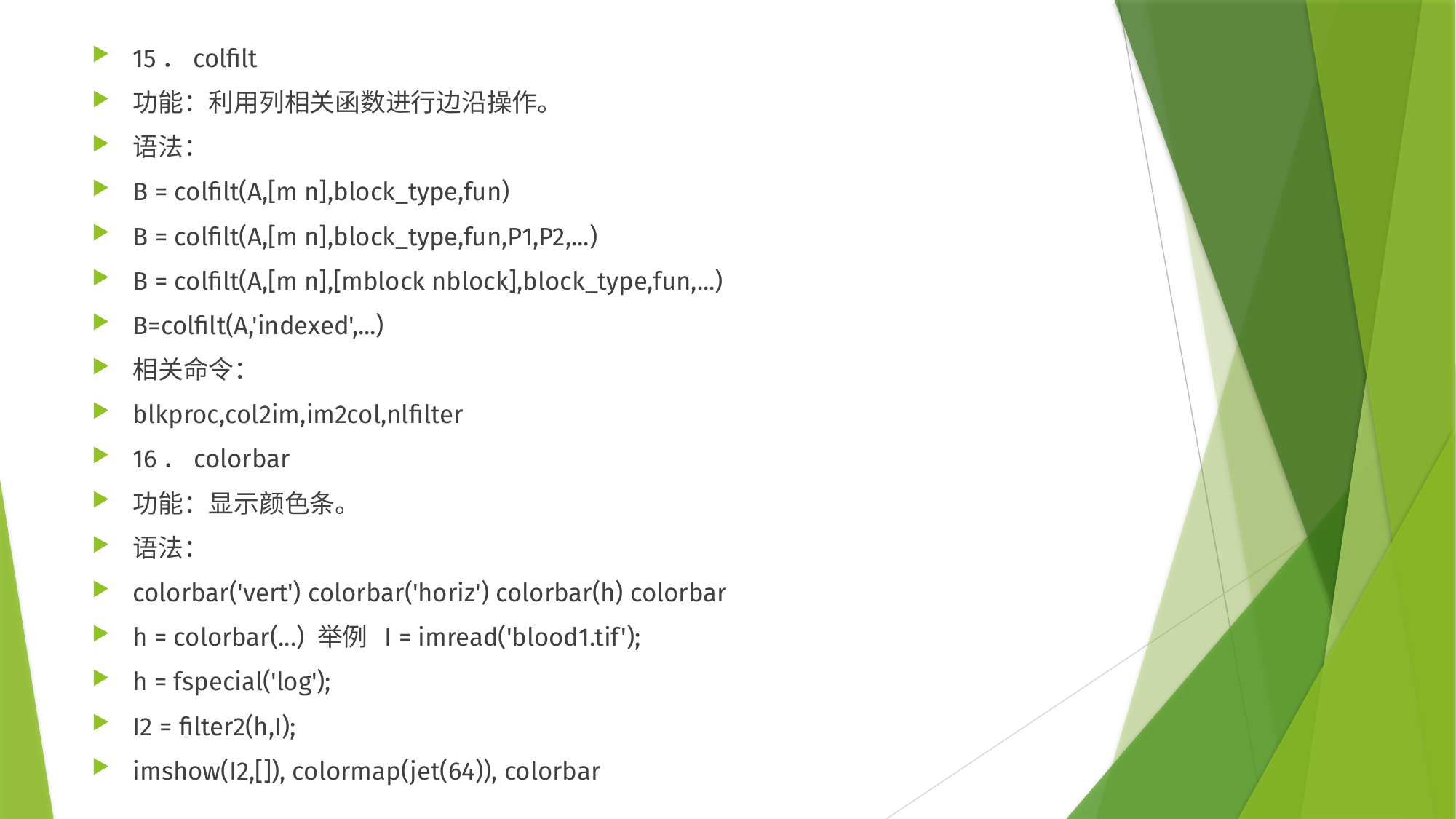

15．colfilt
功能：利用列相关函数进行边沿操作。
语法：
B = colfilt(A,[m n],block_type,fun)
B = colfilt(A,[m n],block_type,fun,P1,P2,...)
B = colfilt(A,[m n],[mblock nblock],block_type,fun,...)
B=colfilt(A,'indexed',...)
相关命令：
blkproc,col2im,im2col,nlfilter
16．colorbar
功能：显示颜色条。
语法：
colorbar('vert') colorbar('horiz') colorbar(h) colorbar
h = colorbar(...) 举例  I = imread('blood1.tif');
h = fspecial('log');
I2 = filter2(h,I);
imshow(I2,[]), colormap(jet(64)), colorbar